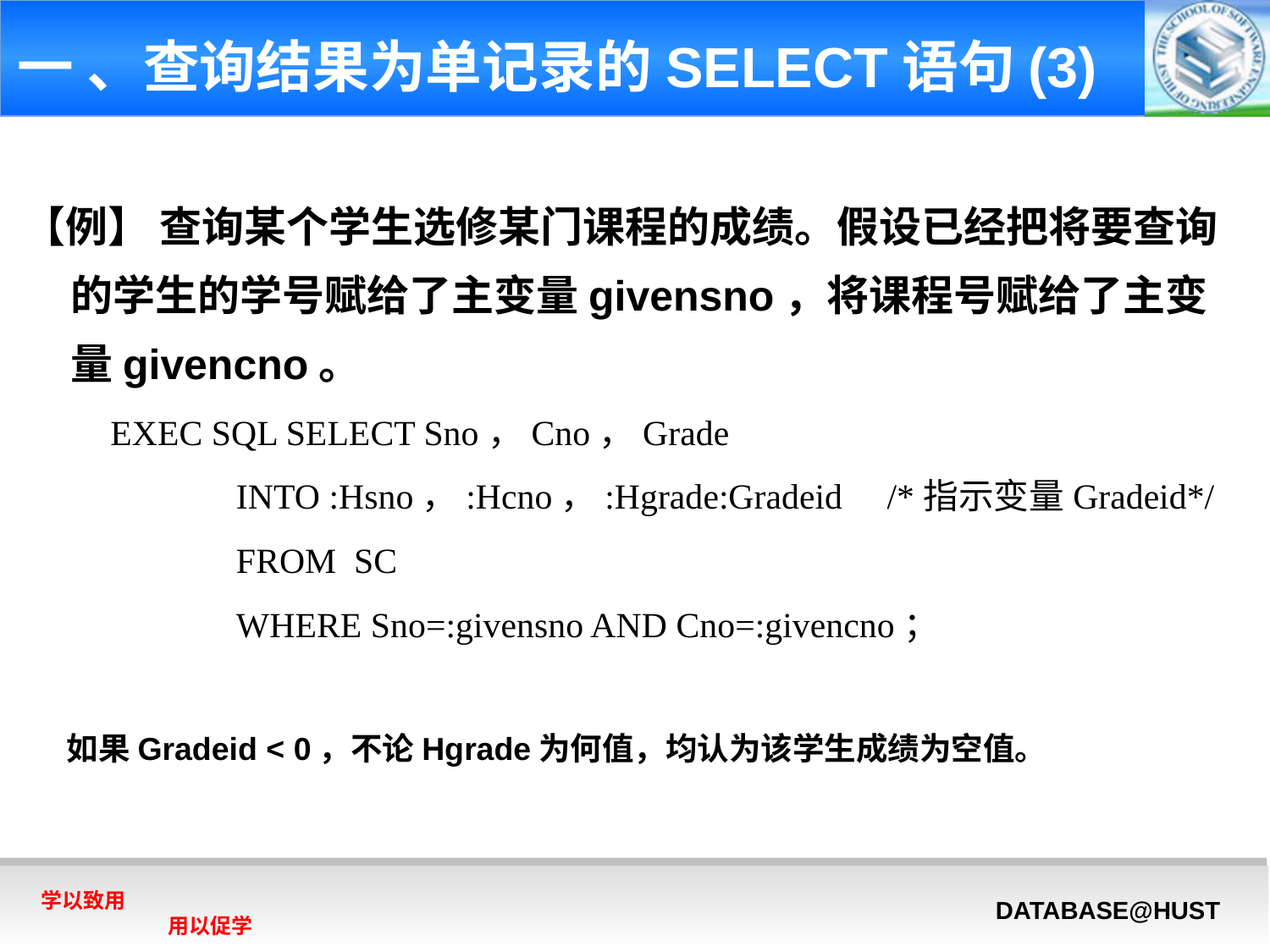

# 一 、查询结果为单记录的SELECT语句(3)
【例】 查询某个学生选修某门课程的成绩。假设已经把将要查询的学生的学号赋给了主变量givensno，将课程号赋给了主变量givencno。
         EXEC SQL SELECT Sno，Cno，Grade
                        INTO :Hsno，:Hcno，:Hgrade:Gradeid     /*指示变量Gradeid*/
                        FROM  SC
                        WHERE Sno=:givensno AND Cno=:givencno；

     如果Gradeid < 0，不论Hgrade为何值，均认为该学生成绩为空值。